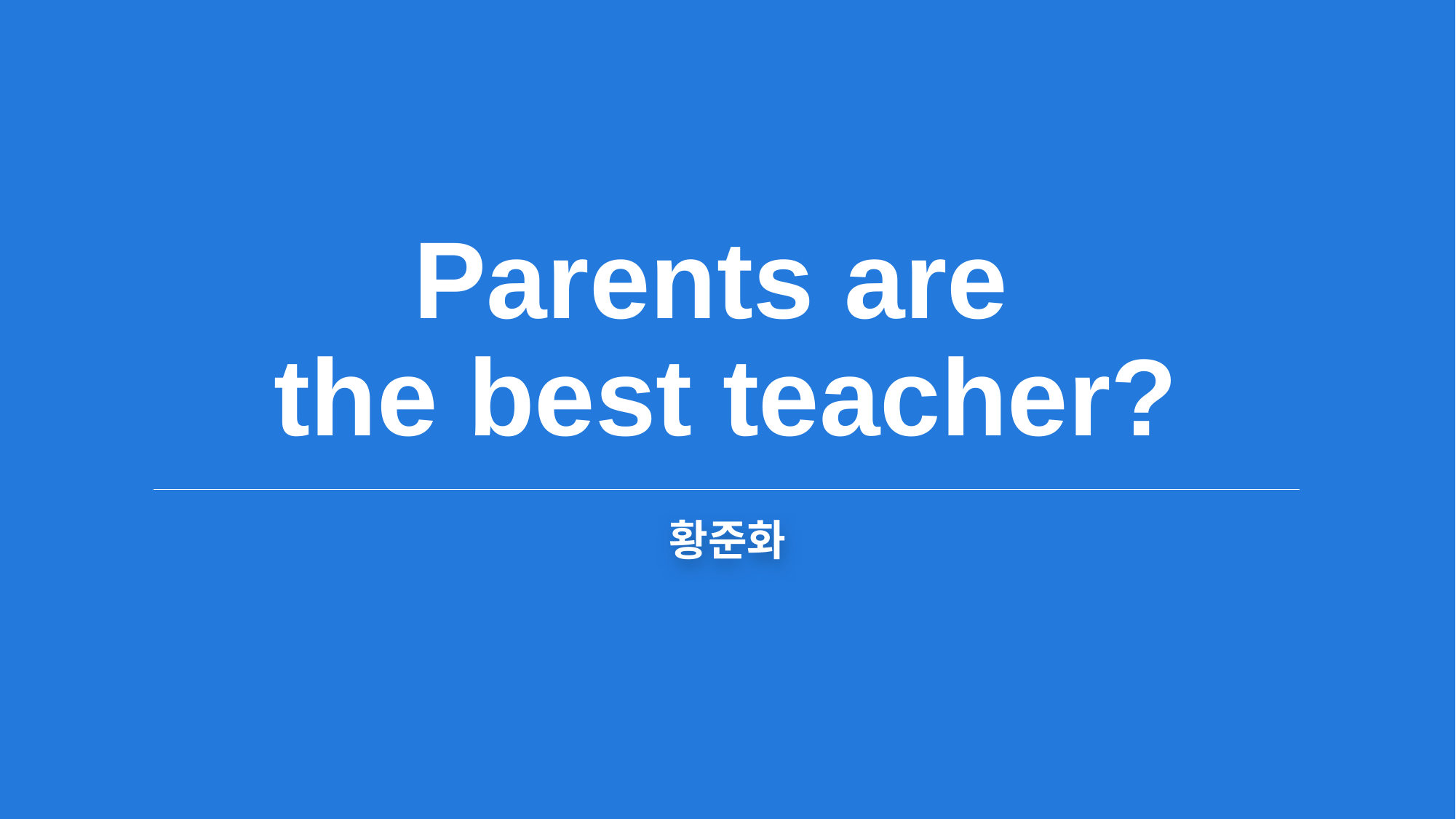

# Parents are the best teacher?
황준화